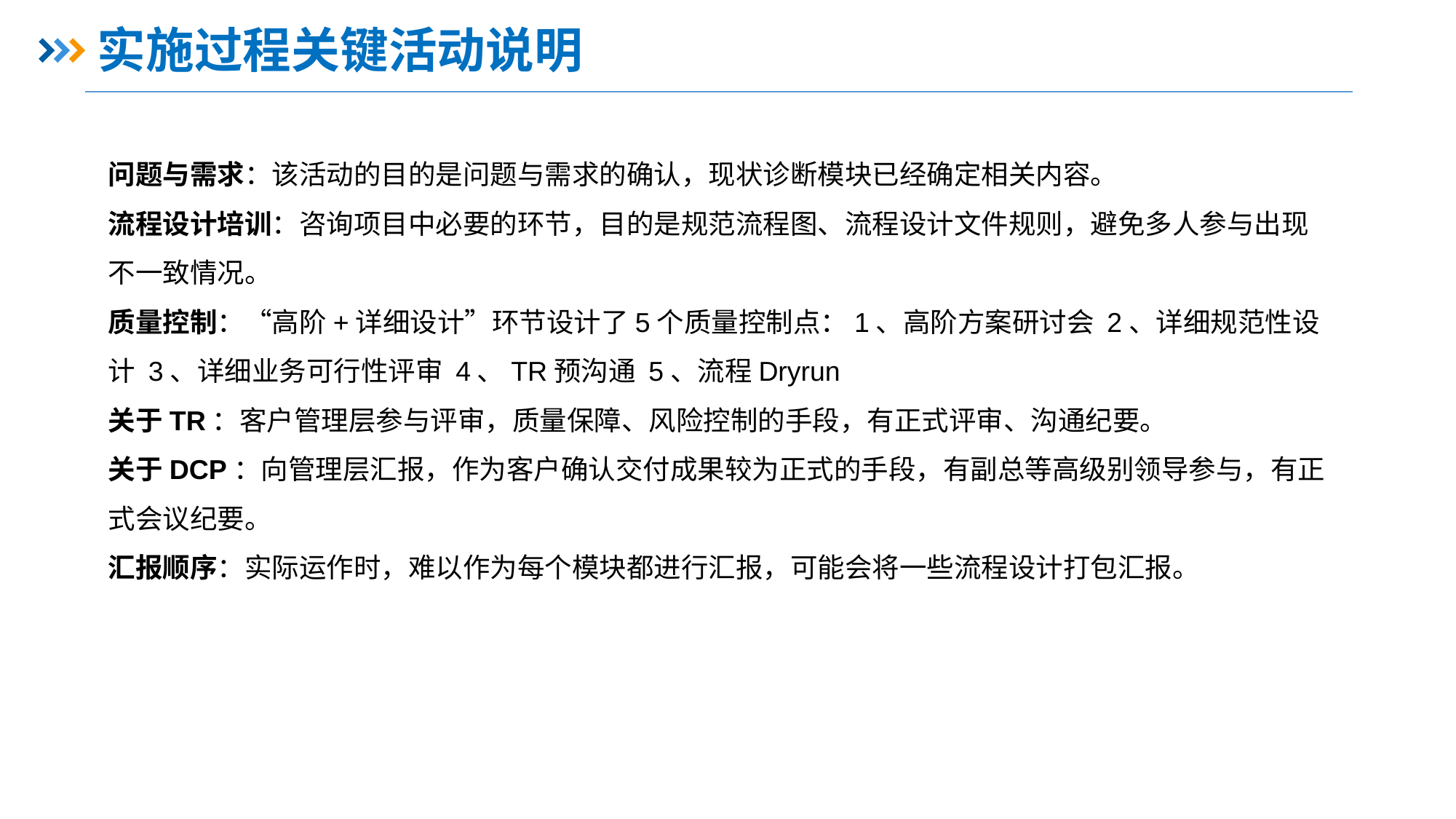

# 实施过程关键活动说明
问题与需求：该活动的目的是问题与需求的确认，现状诊断模块已经确定相关内容。
流程设计培训：咨询项目中必要的环节，目的是规范流程图、流程设计文件规则，避免多人参与出现不一致情况。
质量控制：“高阶+详细设计”环节设计了5个质量控制点：1、高阶方案研讨会 2、详细规范性设计 3、详细业务可行性评审 4、TR预沟通 5、流程Dryrun
关于TR：客户管理层参与评审，质量保障、风险控制的手段，有正式评审、沟通纪要。
关于DCP：向管理层汇报，作为客户确认交付成果较为正式的手段，有副总等高级别领导参与，有正式会议纪要。
汇报顺序：实际运作时，难以作为每个模块都进行汇报，可能会将一些流程设计打包汇报。